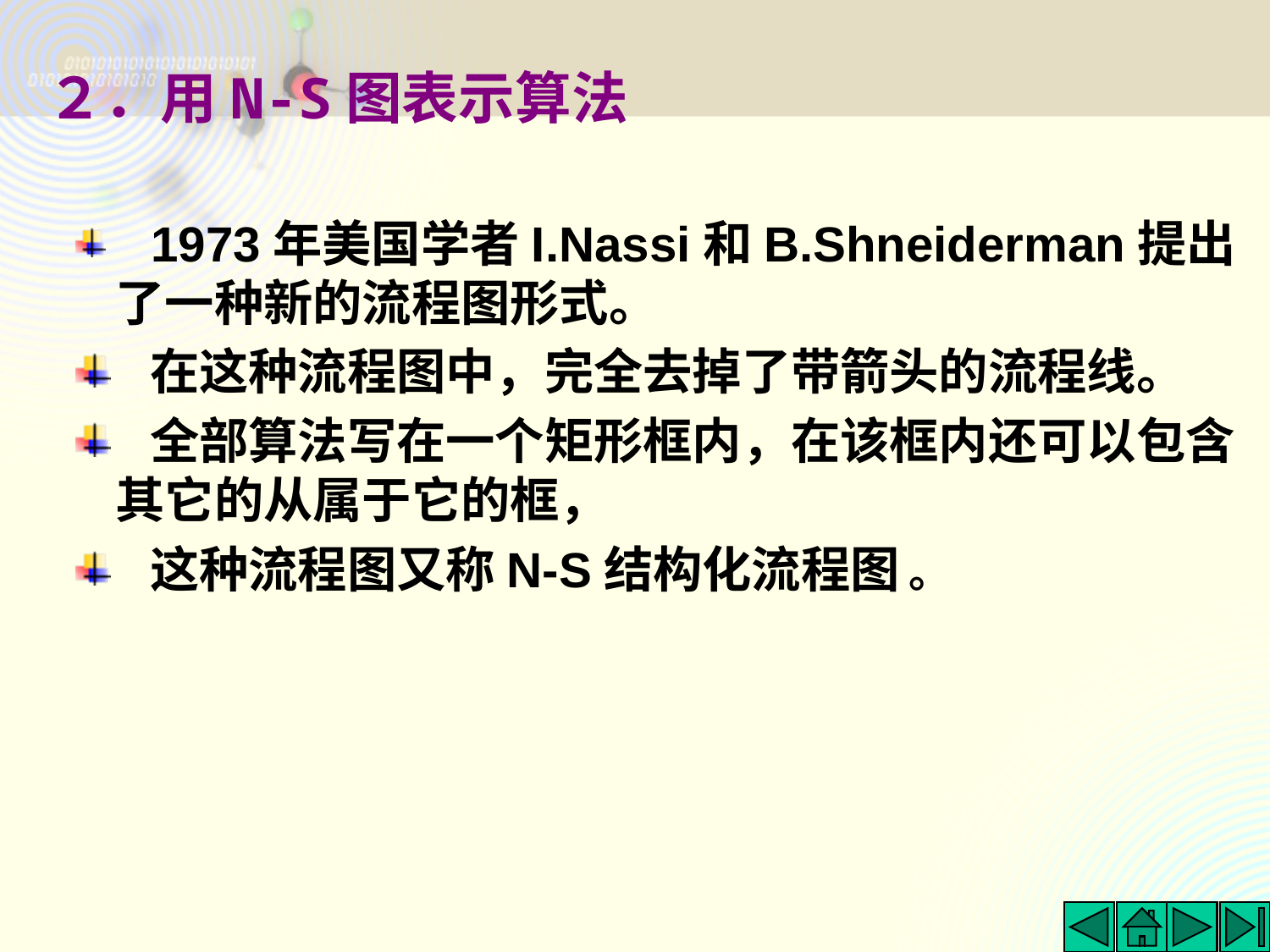

２．用N-S图表示算法
   1973年美国学者I.Nassi和B.Shneiderman提出了一种新的流程图形式。
  在这种流程图中，完全去掉了带箭头的流程线。
  全部算法写在一个矩形框内，在该框内还可以包含其它的从属于它的框，
  这种流程图又称N-S结构化流程图 。